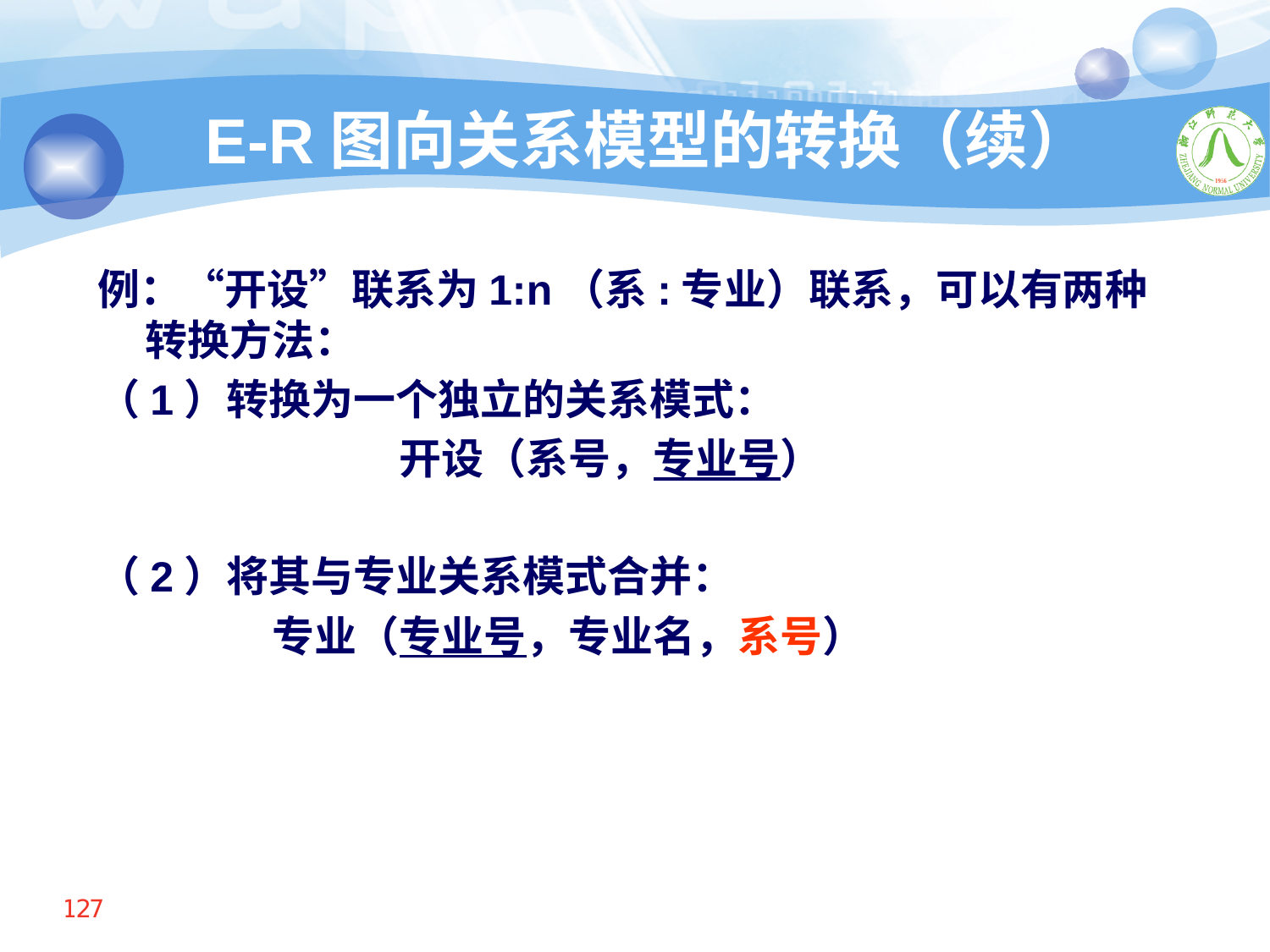

# E-R图向关系模型的转换（续）
例：“开设”联系为1:n（系:专业）联系，可以有两种转换方法：
（1）转换为一个独立的关系模式：
     		开设（系号，专业号）

（2）将其与专业关系模式合并：
		专业（专业号，专业名，系号）
127